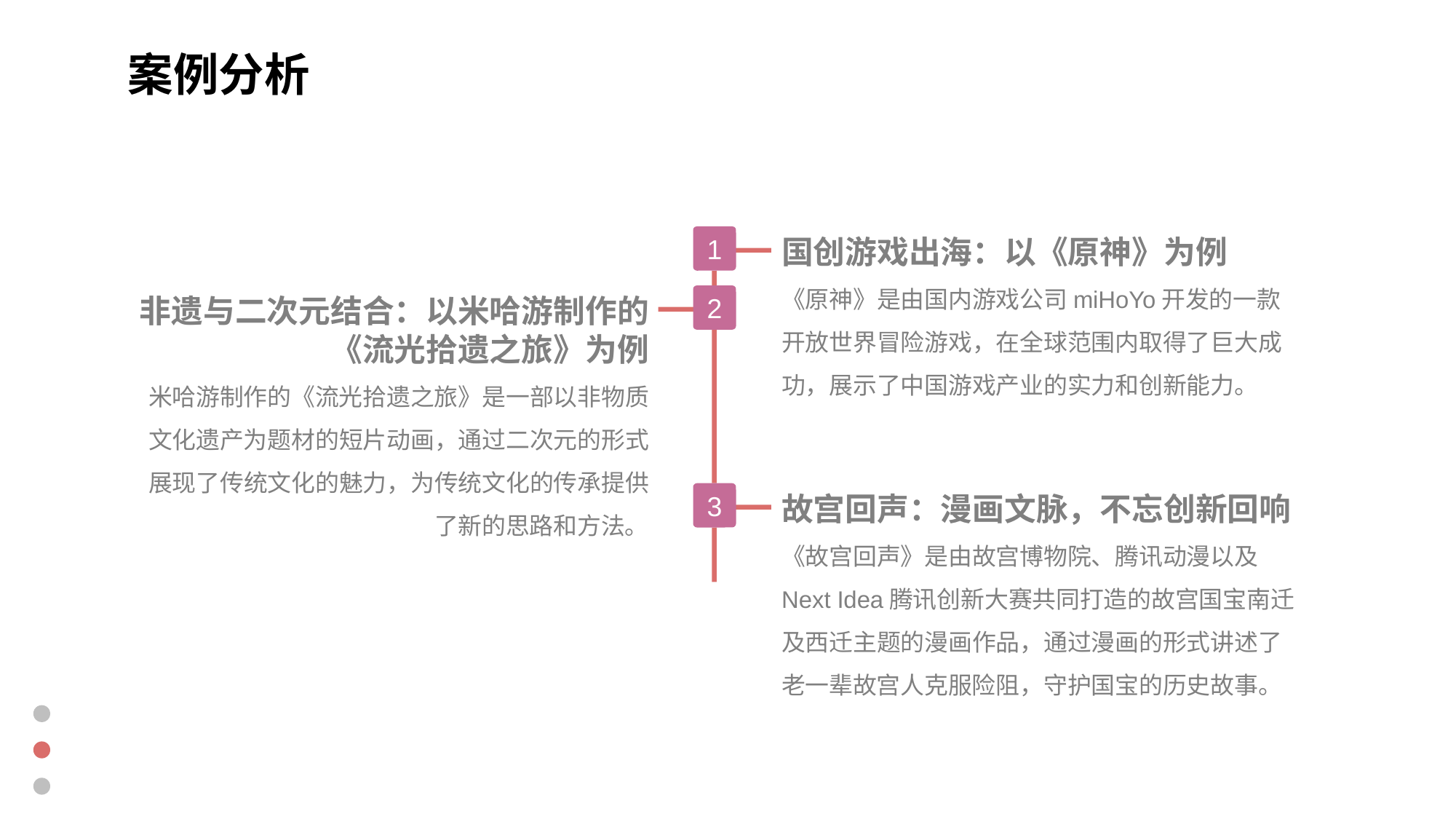

案例分析
国创游戏出海：以《原神》为例
《原神》是由国内游戏公司miHoYo开发的一款开放世界冒险游戏，在全球范围内取得了巨大成功，展示了中国游戏产业的实力和创新能力。
1

非遗与二次元结合：以米哈游制作的《流光拾遗之旅》为例
米哈游制作的《流光拾遗之旅》是一部以非物质文化遗产为题材的短片动画，通过二次元的形式展现了传统文化的魅力，为传统文化的传承提供了新的思路和方法。
2

故宫回声：漫画文脉，不忘创新回响
《故宫回声》是由故宫博物院、腾讯动漫以及Next Idea腾讯创新大赛共同打造的故宫国宝南迁及西迁主题的漫画作品，通过漫画的形式讲述了老一辈故宫人克服险阻，守护国宝的历史故事。
3